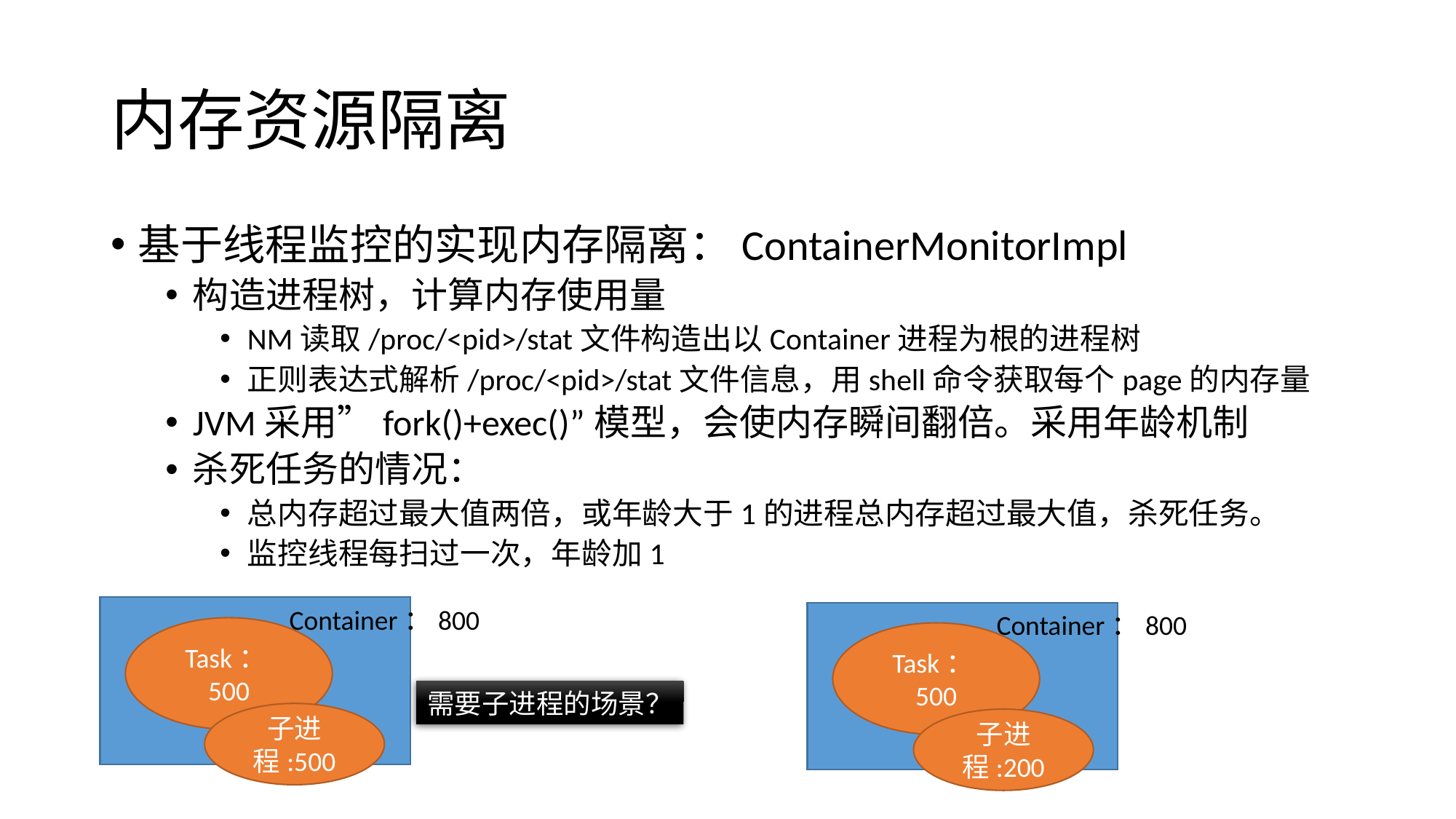

# 内存资源隔离
基于线程监控的实现内存隔离：ContainerMonitorImpl
构造进程树，计算内存使用量
NM读取/proc/<pid>/stat文件构造出以Container进程为根的进程树
正则表达式解析/proc/<pid>/stat文件信息，用shell命令获取每个page的内存量
JVM采用”fork()+exec()”模型，会使内存瞬间翻倍。采用年龄机制
杀死任务的情况：
总内存超过最大值两倍，或年龄大于1的进程总内存超过最大值，杀死任务。
监控线程每扫过一次，年龄加1

Container：800

Container：800
Task：500
Task：500
需要子进程的场景？
子进程:500
子进程:200